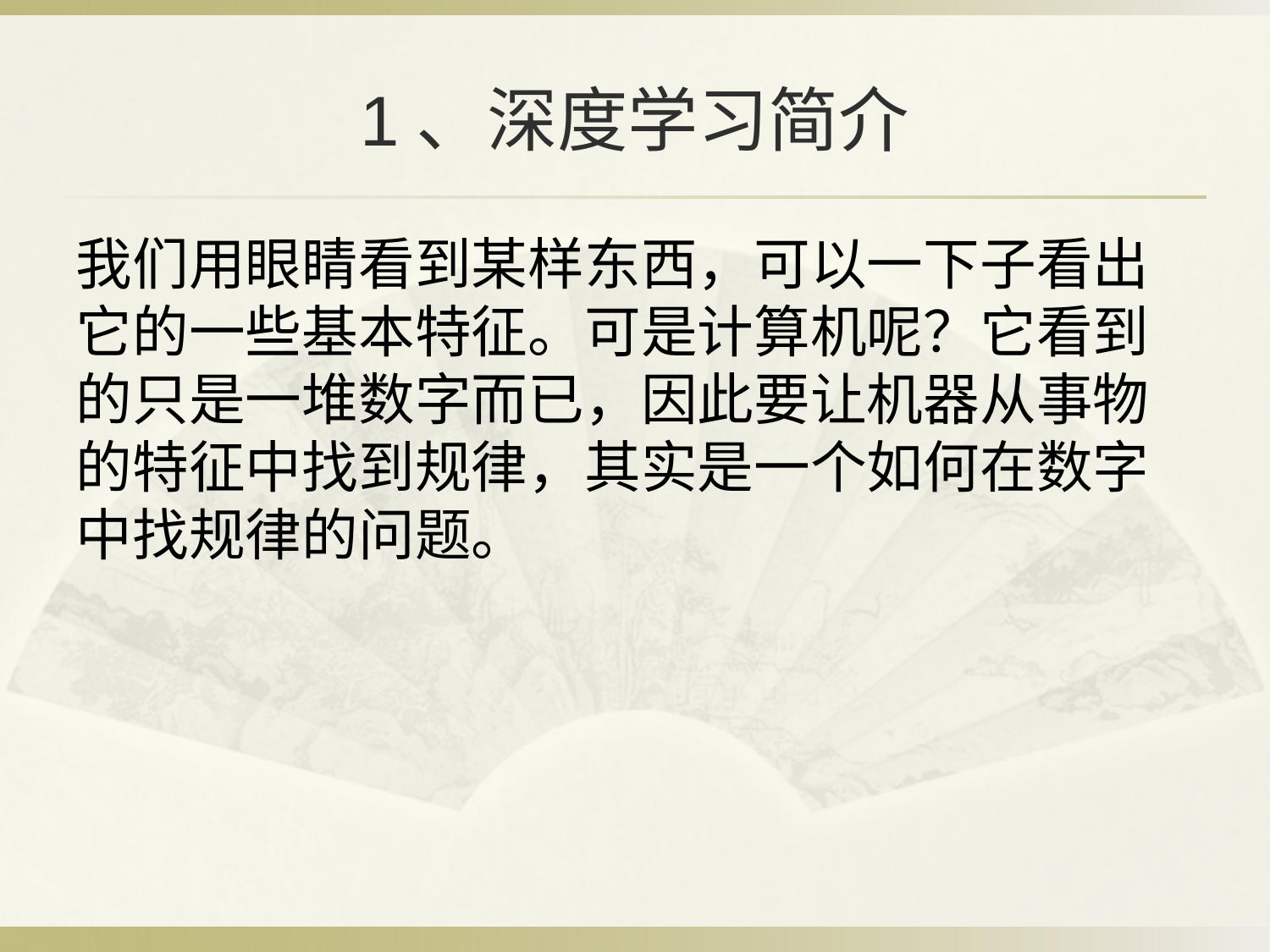

# 1、深度学习简介
我们用眼睛看到某样东西，可以一下子看出它的一些基本特征。可是计算机呢？它看到的只是一堆数字而已，因此要让机器从事物的特征中找到规律，其实是一个如何在数字中找规律的问题。